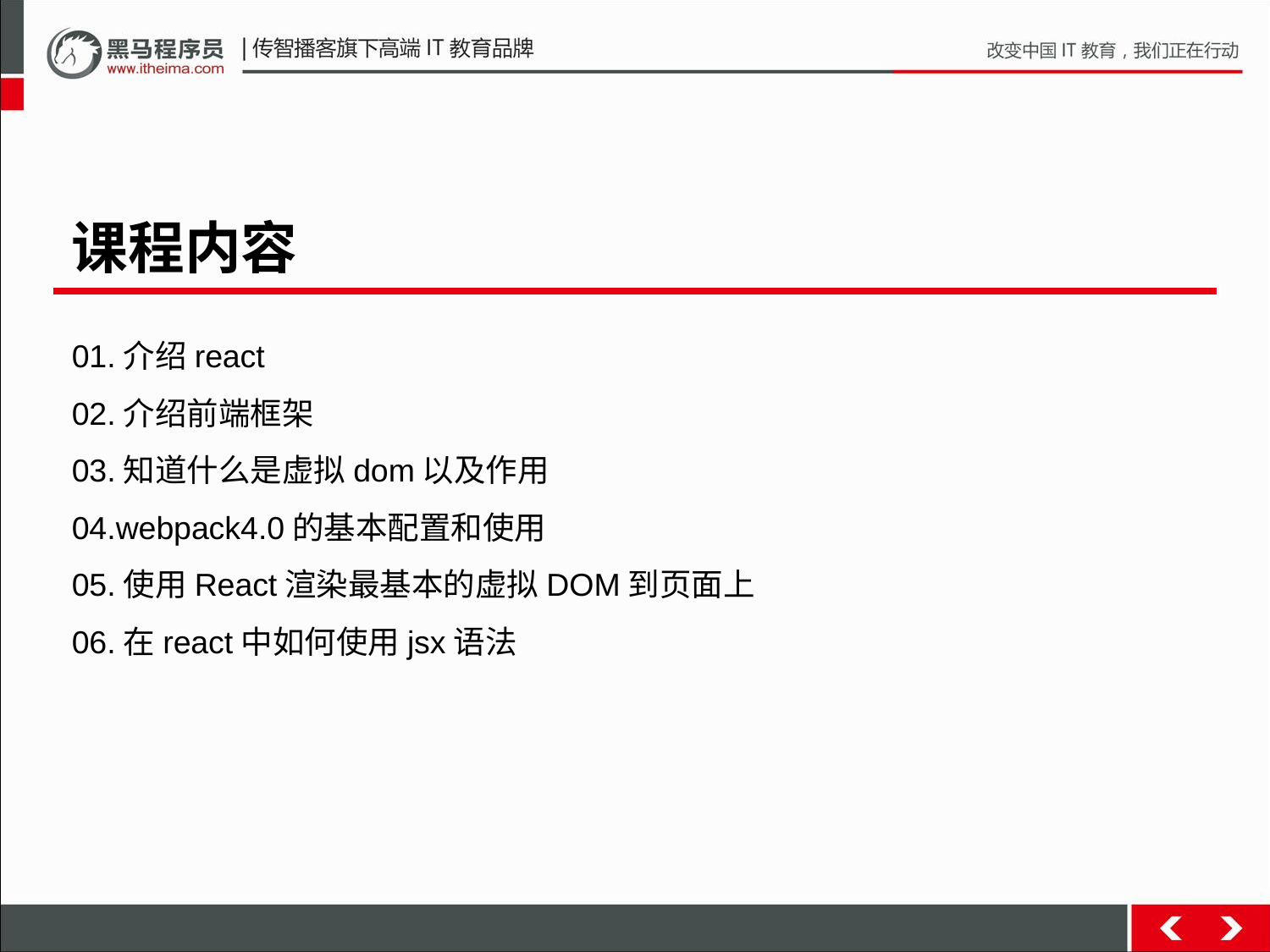

课程内容
01.介绍react
02.介绍前端框架
03.知道什么是虚拟dom以及作用
04.webpack4.0的基本配置和使用
05.使用React渲染最基本的虚拟DOM到页面上
06.在react中如何使用jsx语法